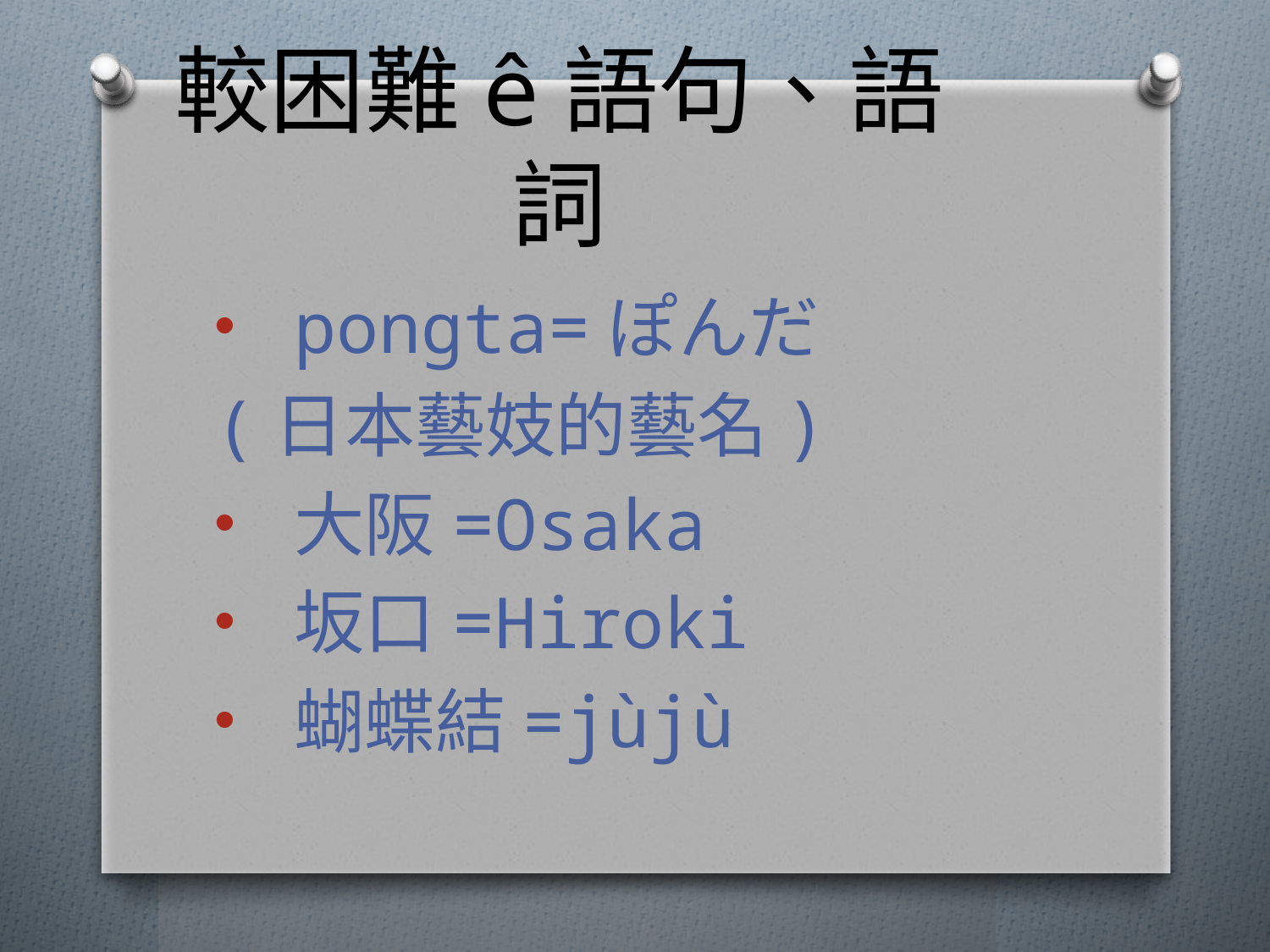

# 較困難ê語句、語詞
pongta=ぽんだ
(日本藝妓的藝名)
大阪=Osaka
坂口=Hiroki
蝴蝶結=jùjù